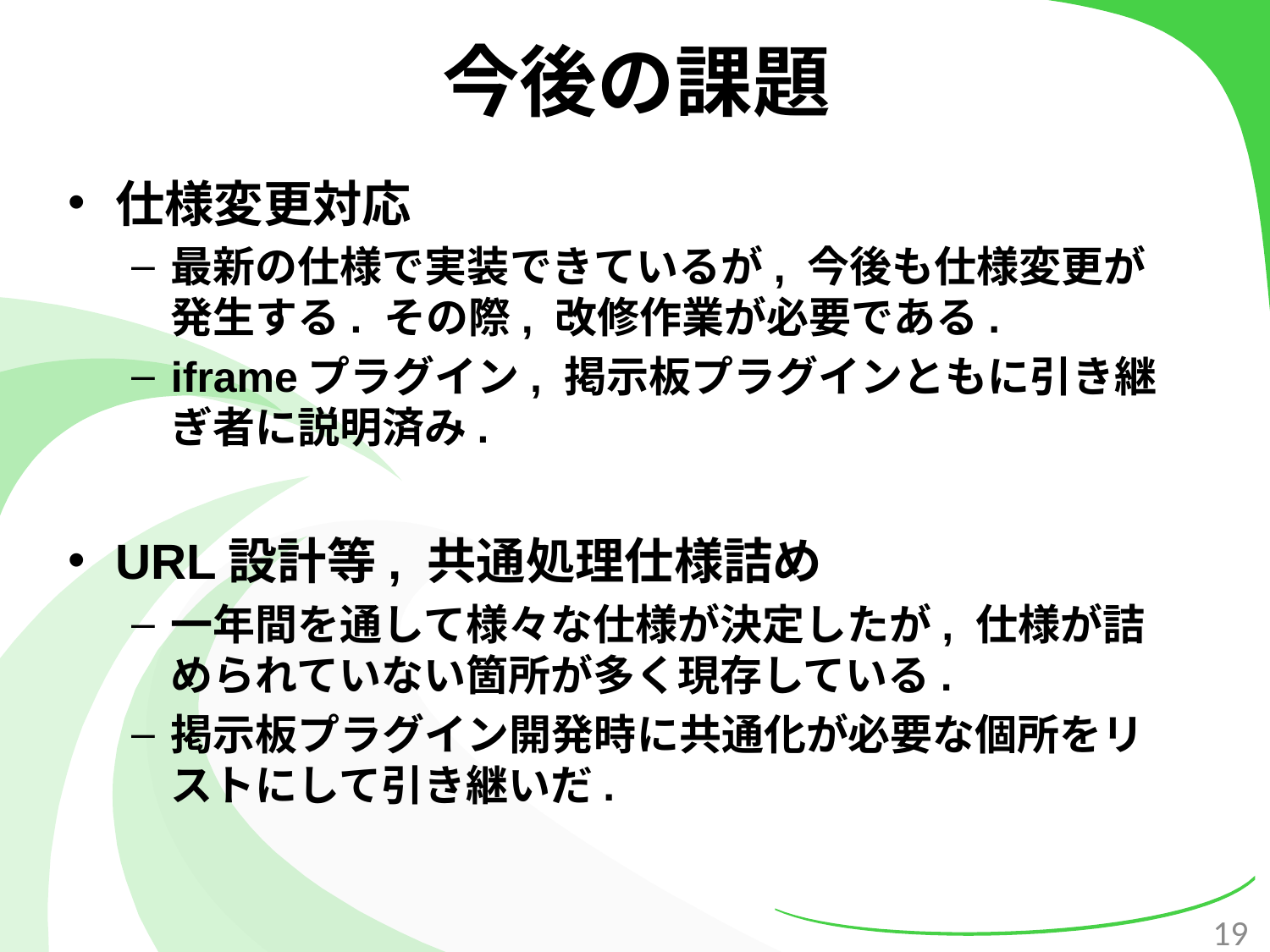

# 今後の課題
仕様変更対応
最新の仕様で実装できているが, 今後も仕様変更が発生する. その際, 改修作業が必要である.
iframeプラグイン, 掲示板プラグインともに引き継ぎ者に説明済み.

URL設計等, 共通処理仕様詰め
一年間を通して様々な仕様が決定したが, 仕様が詰められていない箇所が多く現存している.
掲示板プラグイン開発時に共通化が必要な個所をリストにして引き継いだ.